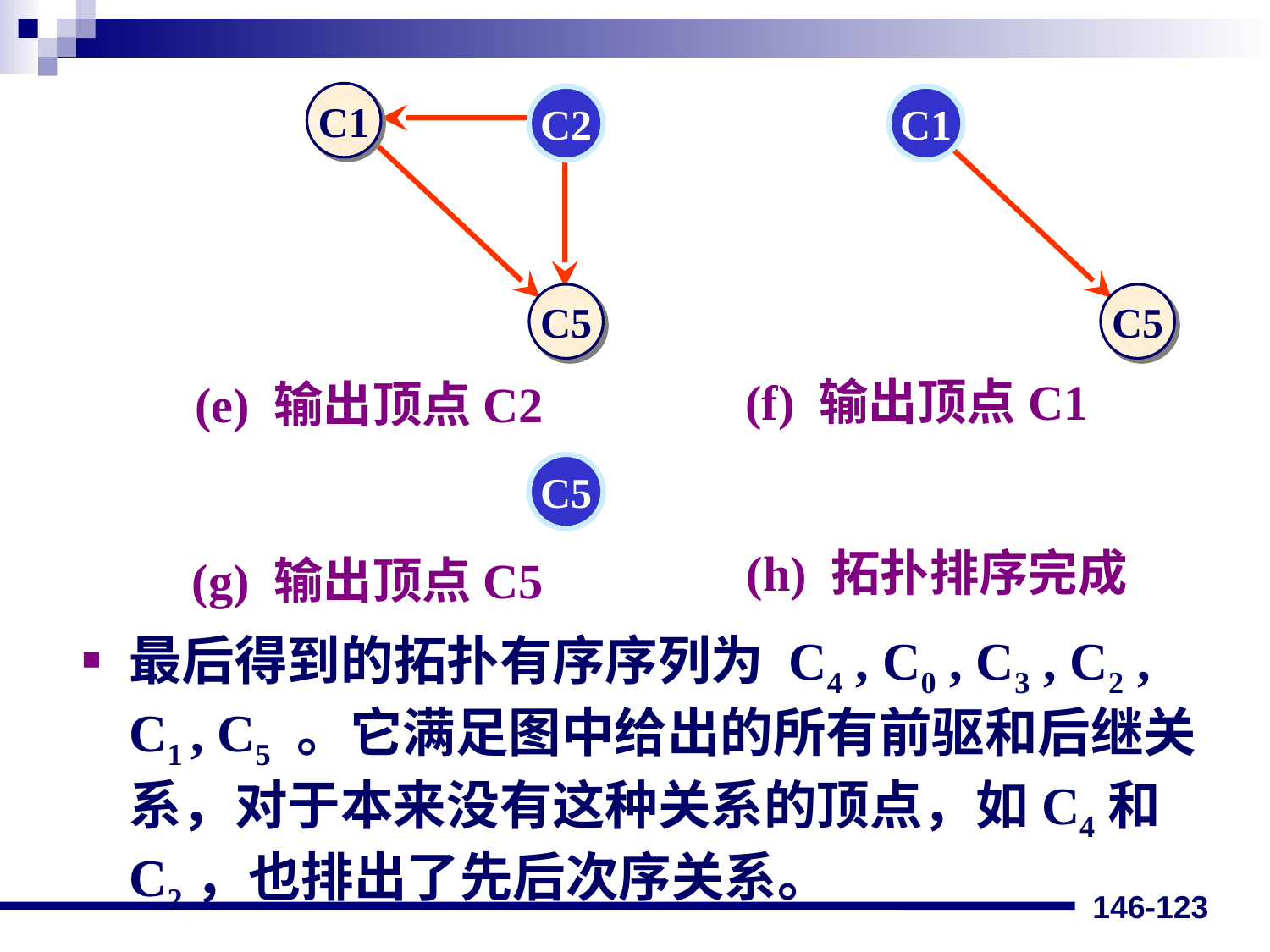

C1
C2
C1

C5
C5
(f) 输出顶点C1
(e) 输出顶点C2
C5
(h) 拓扑排序完成
(g) 输出顶点C5
最后得到的拓扑有序序列为 C4 , C0 , C3 , C2 , C1 , C5 。它满足图中给出的所有前驱和后继关系，对于本来没有这种关系的顶点，如C4和C2，也排出了先后次序关系。
146-123